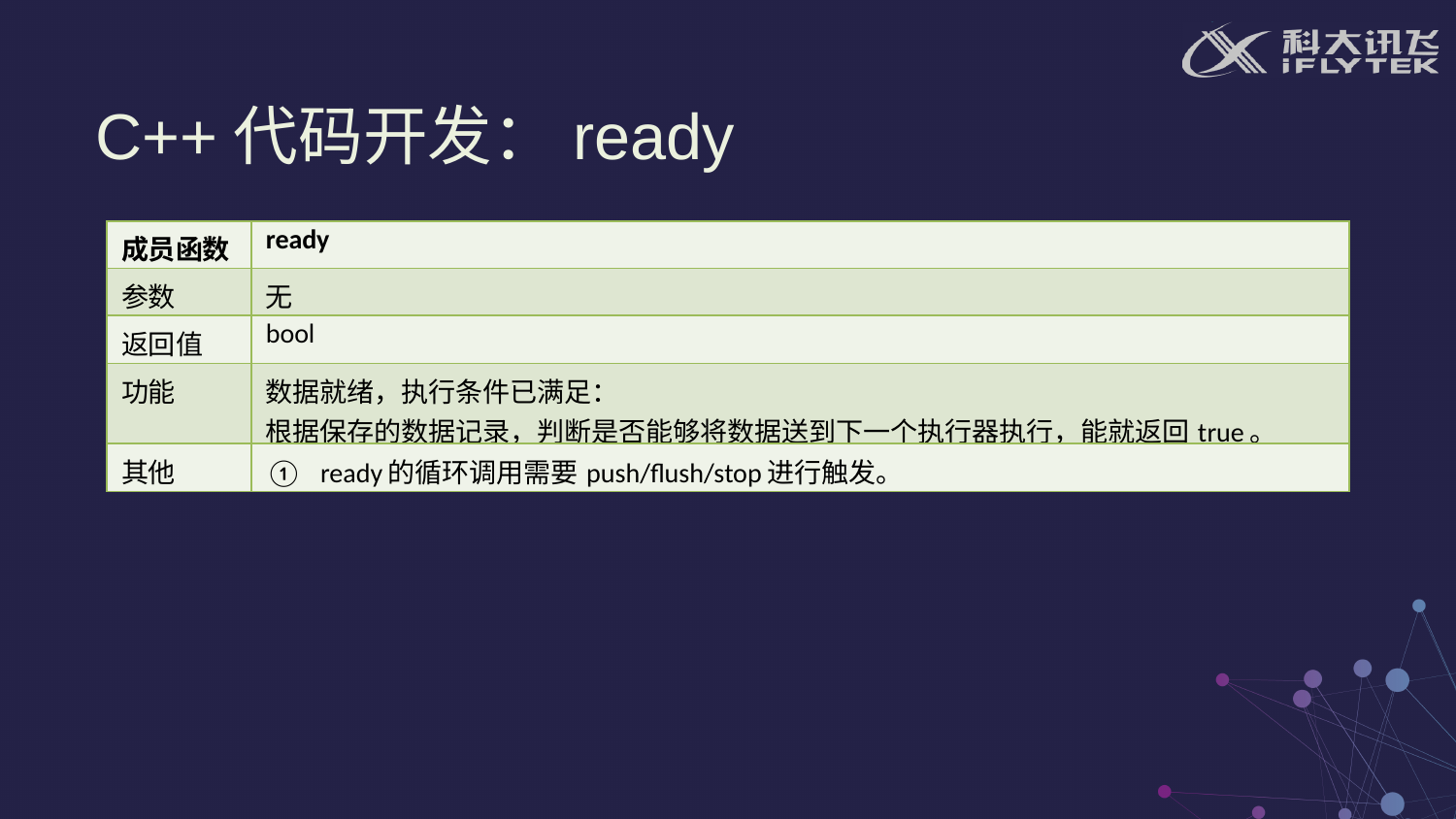

C++代码开发：ready
| 成员函数 | ready |
| --- | --- |
| 参数 | 无 |
| 返回值 | bool |
| 功能 | 数据就绪，执行条件已满足： 根据保存的数据记录，判断是否能够将数据送到下一个执行器执行，能就返回true。 |
| 其他 | ready的循环调用需要push/flush/stop进行触发。 |